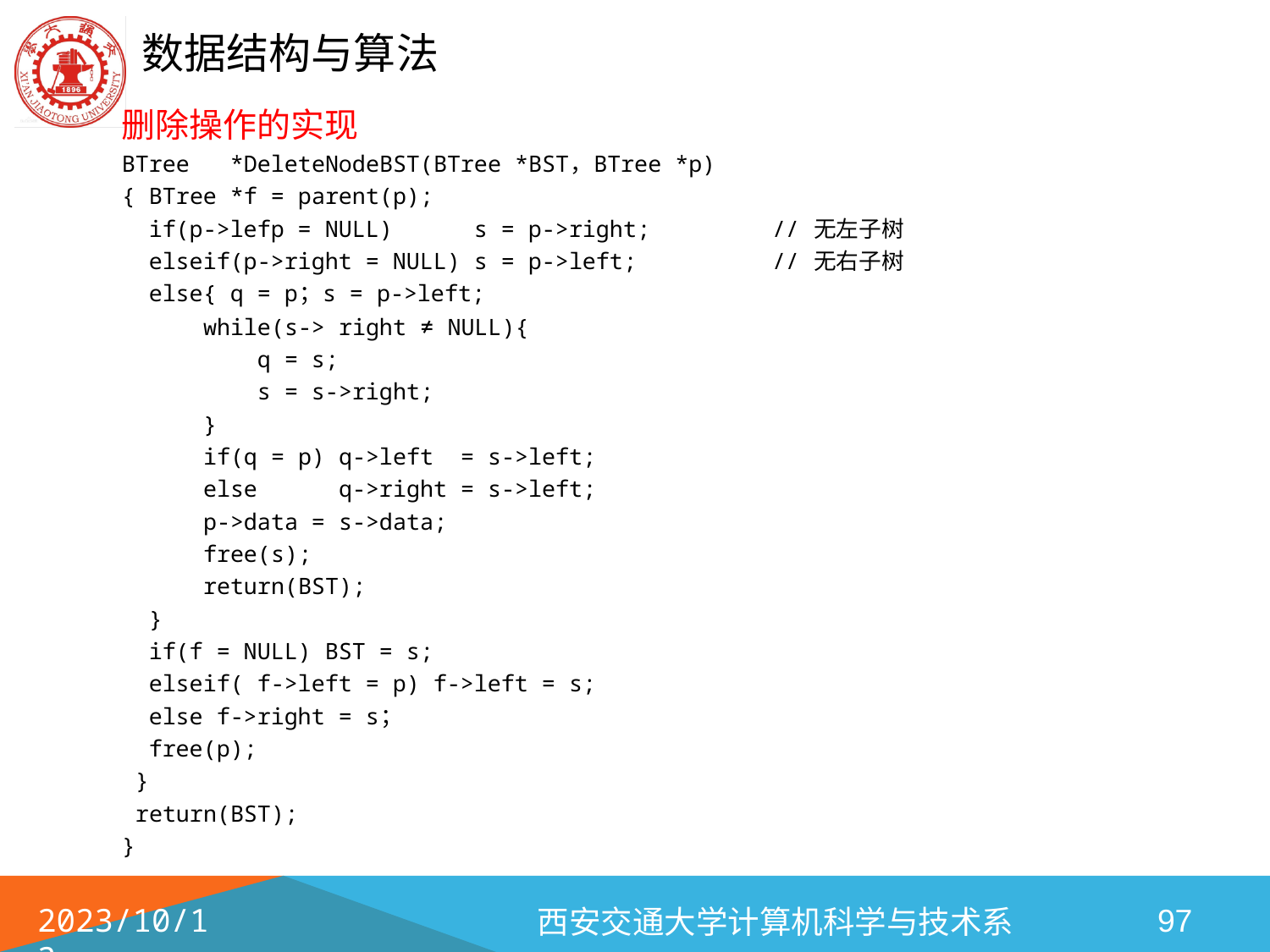

删除操作的实现
BTree   *DeleteNodeBST(BTree *BST，BTree *p)
{ BTree *f = parent(p);
  if(p->lefp = NULL)      s = p->right;         // 无左子树
  elseif(p->right = NULL) s = p->left;          // 无右子树
  else{ q = p；s = p->left;
      while(s-> right ≠ NULL){
          q = s;
          s = s->right;
      }
      if(q = p) q->left  = s->left;
      else      q->right = s->left;
      p->data = s->data;
      free(s);
      return(BST);
  }
  if(f = NULL) BST = s;
  elseif( f->left = p) f->left = s;
  else f->right = s；
  free(p);
 }
 return(BST);
}